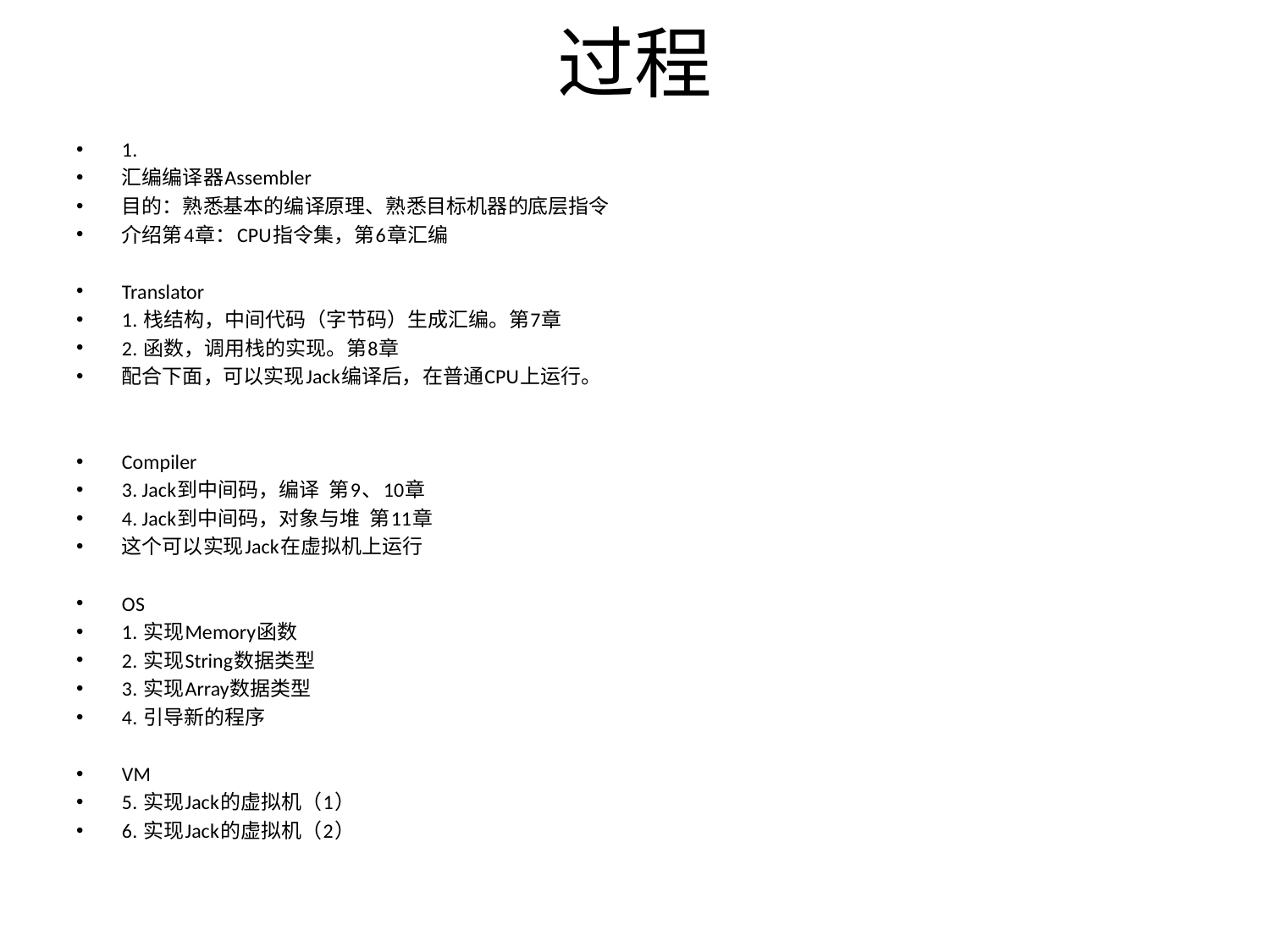

# 过程
1.
汇编编译器Assembler
目的：熟悉基本的编译原理、熟悉目标机器的底层指令
介绍第4章：CPU指令集，第6章汇编

Translator
1. 栈结构，中间代码（字节码）生成汇编。第7章
2. 函数，调用栈的实现。第8章
配合下面，可以实现Jack编译后，在普通CPU上运行。

Compiler
3. Jack到中间码，编译  第9、10章
4. Jack到中间码，对象与堆  第11章
这个可以实现Jack在虚拟机上运行

OS
1. 实现Memory函数
2. 实现String数据类型
3. 实现Array数据类型
4. 引导新的程序

VM
5. 实现Jack的虚拟机（1）
6. 实现Jack的虚拟机（2）